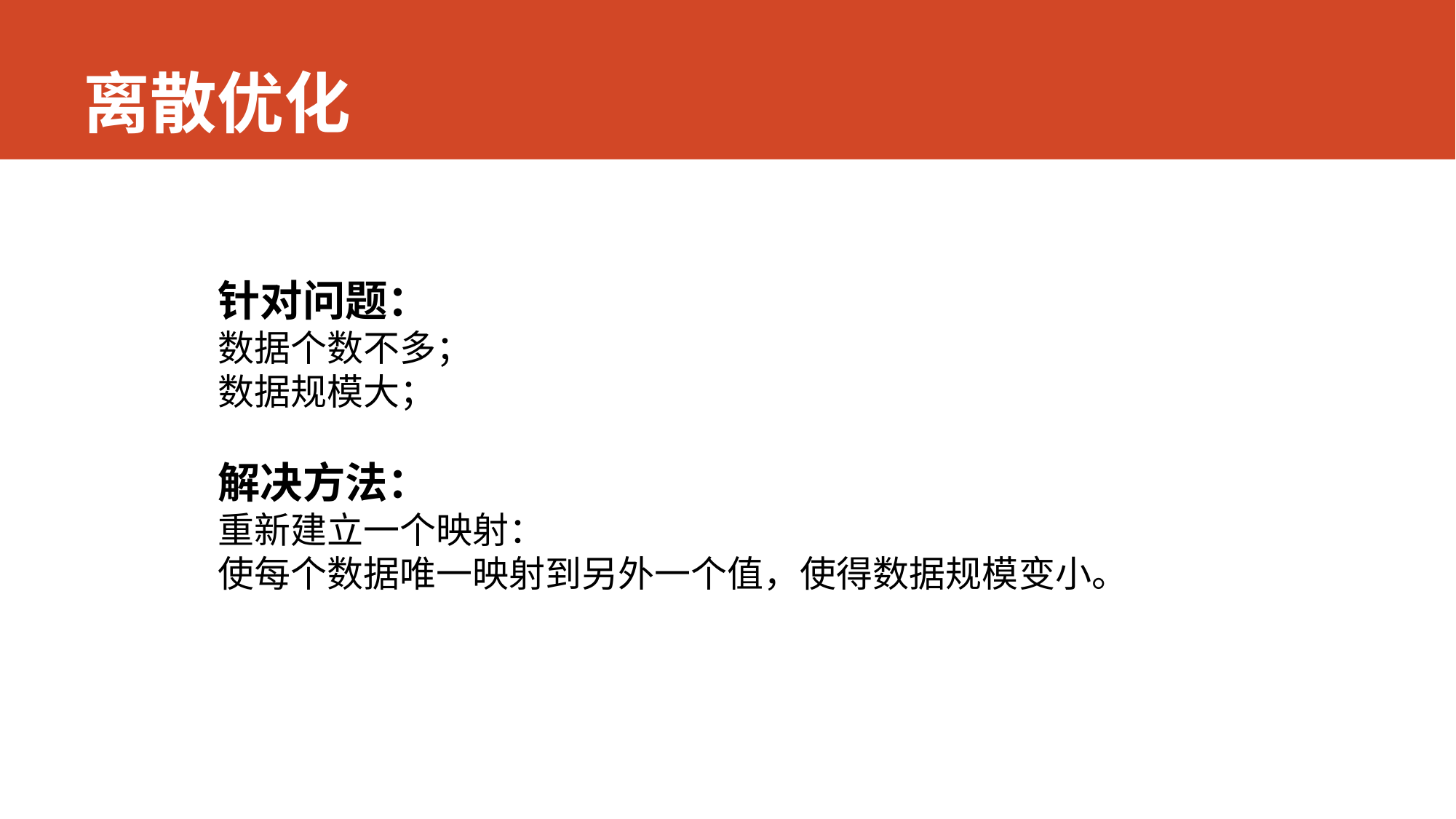

# 离散优化
针对问题：
数据个数不多；
数据规模大；

解决方法：
重新建立一个映射：
使每个数据唯一映射到另外一个值，使得数据规模变小。